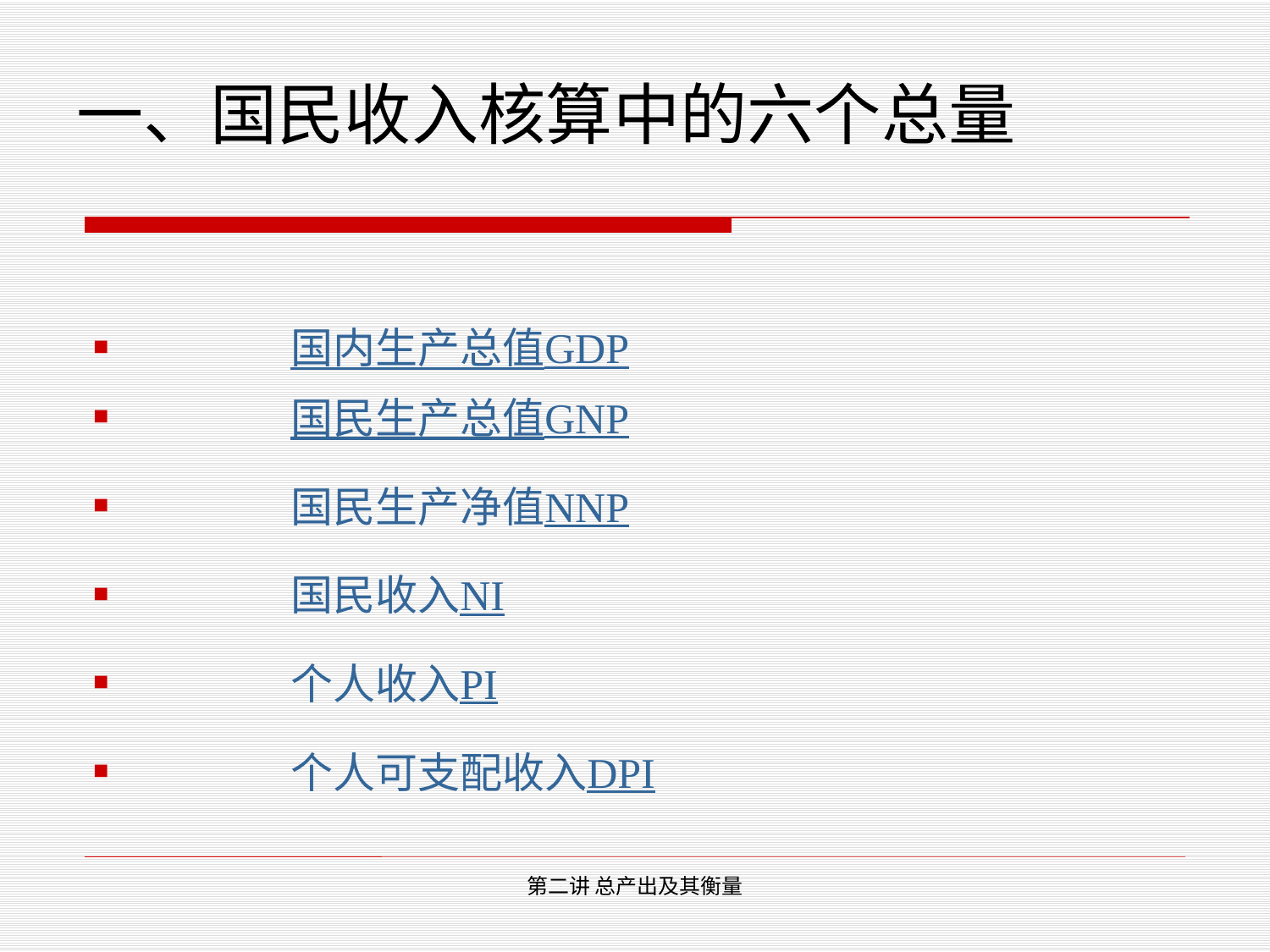

# 一、国民收入核算中的六个总量

             国内生产总值GDP
             国民生产总值GNP
             国民生产净值NNP
             国民收入NI
             个人收入PI
             个人可支配收入DPI

第二讲 总产出及其衡量